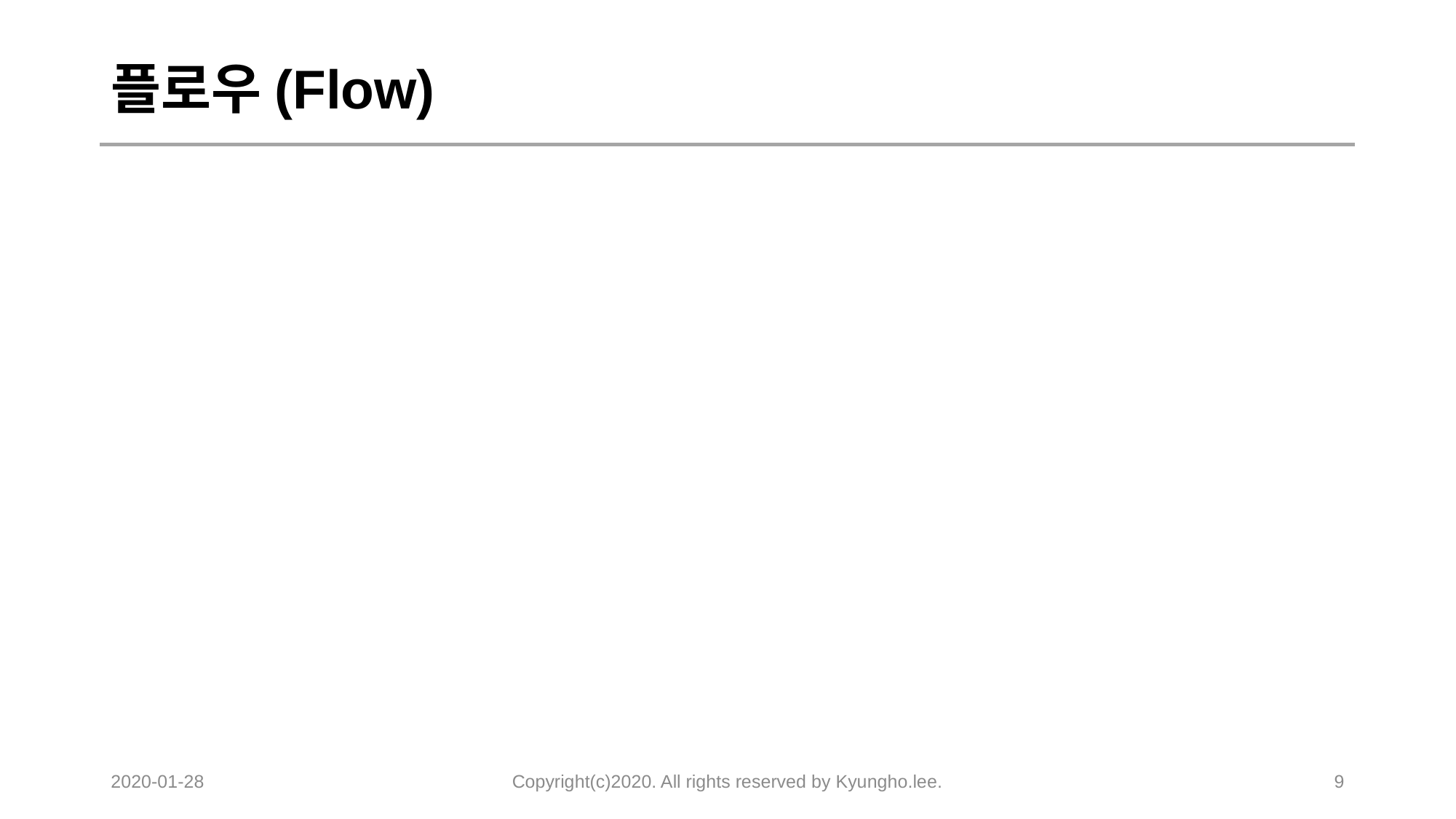

# 플로우(Flow)

2020-01-28
Copyright(c)2020. All rights reserved by Kyungho.lee.
9